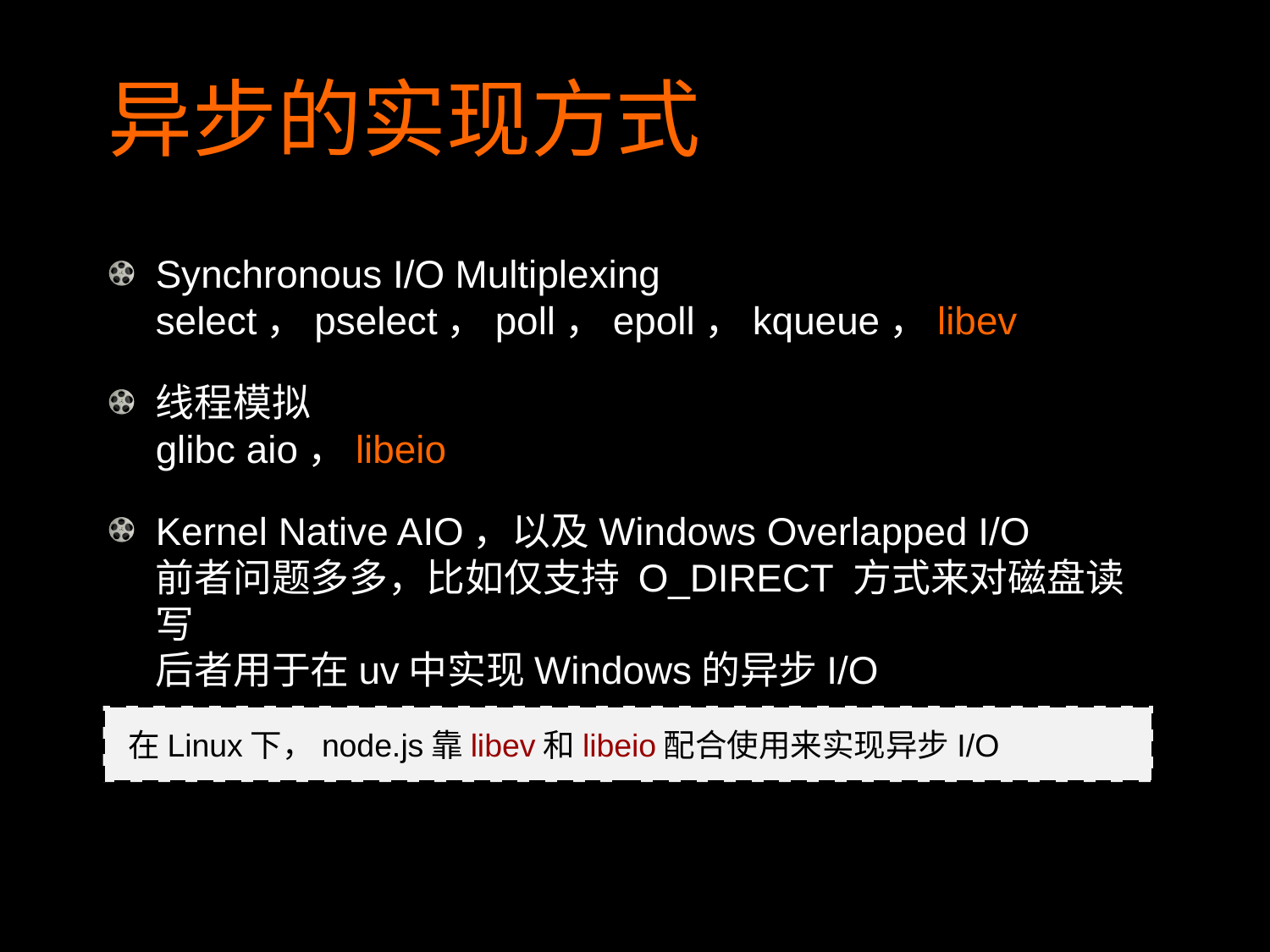

# 异步的实现方式
Synchronous I/O Multiplexing
select，pselect，poll，epoll，kqueue，libev
线程模拟
glibc aio，libeio
Kernel Native AIO，以及Windows Overlapped I/O
前者问题多多，比如仅支持 O_DIRECT 方式来对磁盘读写
后者用于在uv中实现Windows的异步I/O
在Linux下，node.js靠libev和libeio配合使用来实现异步I/O